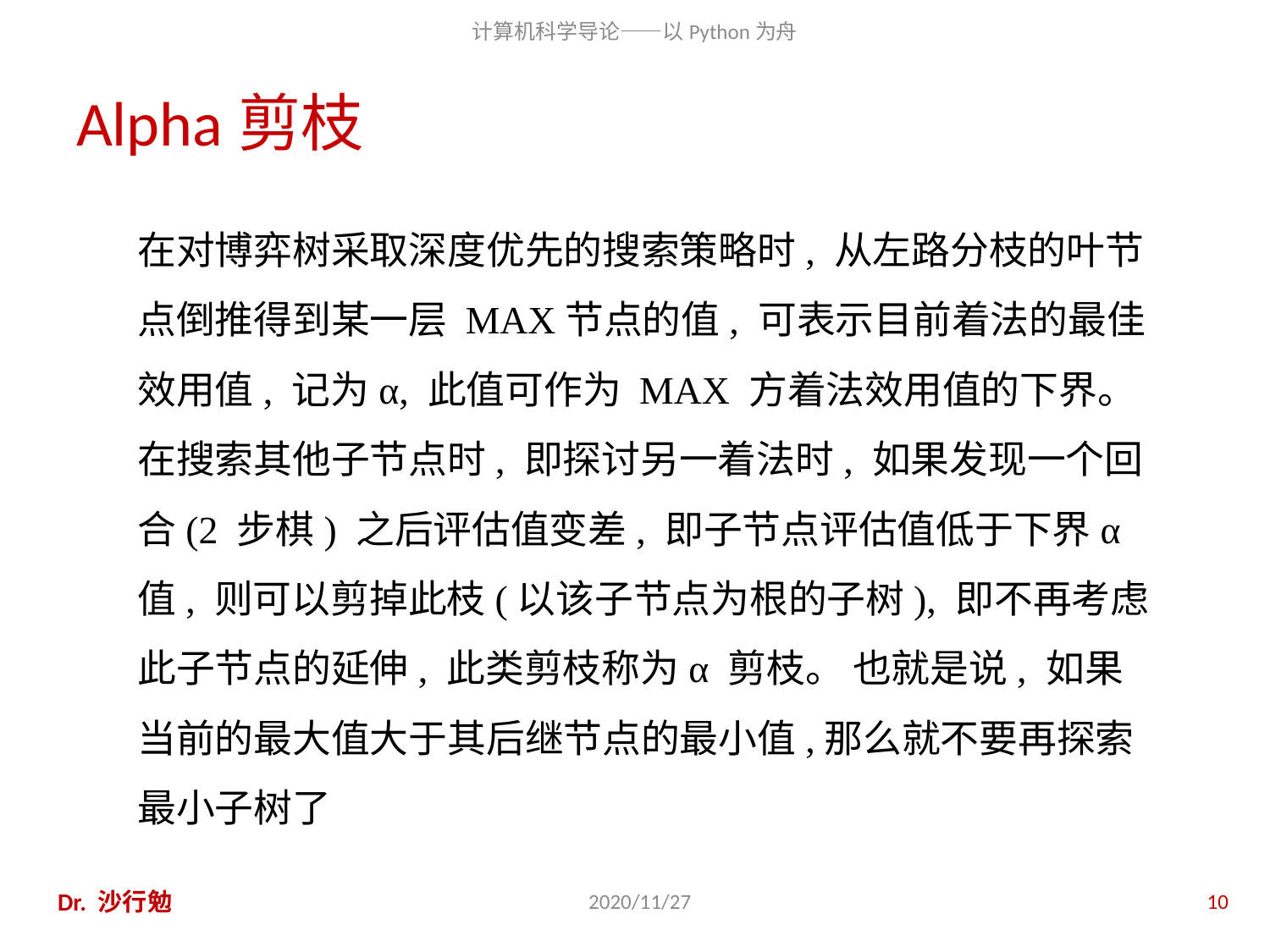

# Alpha剪枝
在对博弈树采取深度优先的搜索策略时, 从左路分枝的叶节点倒推得到某一层 MAX节点的值, 可表示目前着法的最佳效用值, 记为α, 此值可作为 MAX 方着法效用值的下界。在搜索其他子节点时, 即探讨另一着法时, 如果发现一个回合(2 步棋) 之后评估值变差, 即子节点评估值低于下界α 值, 则可以剪掉此枝(以该子节点为根的子树), 即不再考虑此子节点的延伸, 此类剪枝称为α 剪枝。 也就是说, 如果当前的最大值大于其后继节点的最小值,那么就不要再探索最小子树了
Dr. 沙行勉
2020/11/27
10